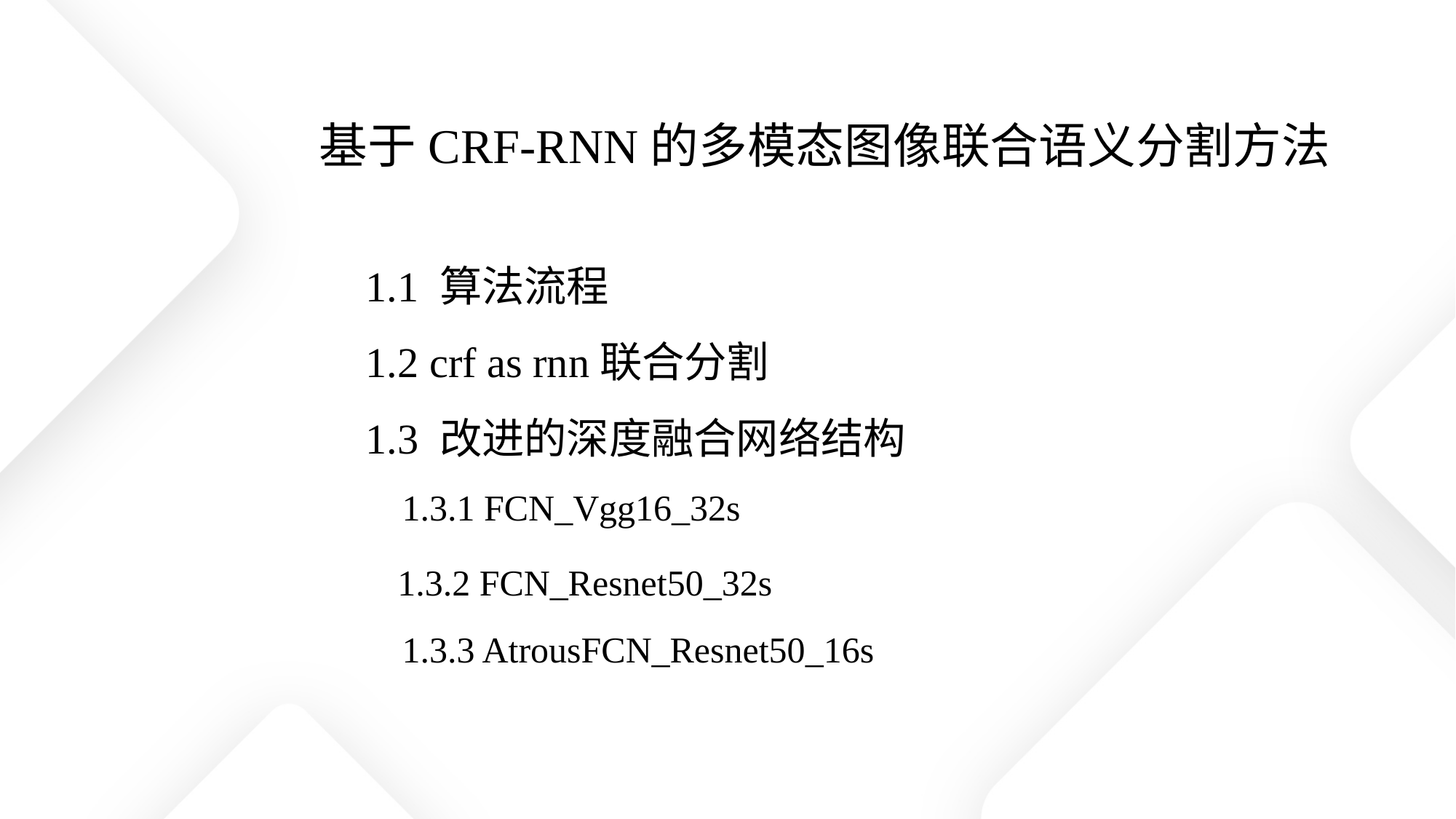

基于CRF-RNN的多模态图像联合语义分割方法
1.1 算法流程
1.2 crf as rnn联合分割
1.3 改进的深度融合网络结构
    1.3.1 FCN_Vgg16_32s
   1.3.2 FCN_Resnet50_32s
    1.3.3 AtrousFCN_Resnet50_16s